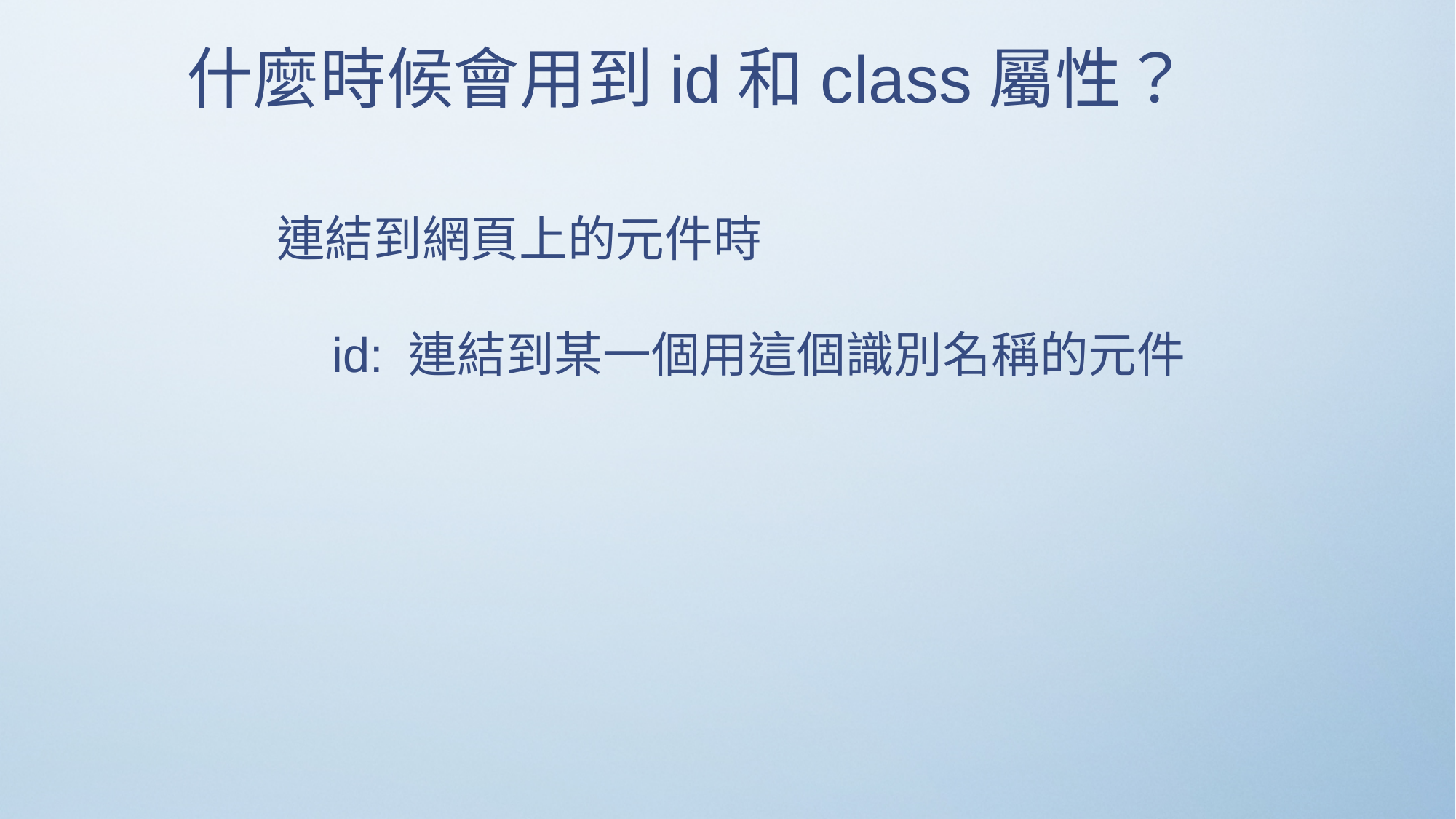

什麼時候會用到id和class屬性？
連結到網頁上的元件時
id: 連結到某一個用這個識別名稱的元件